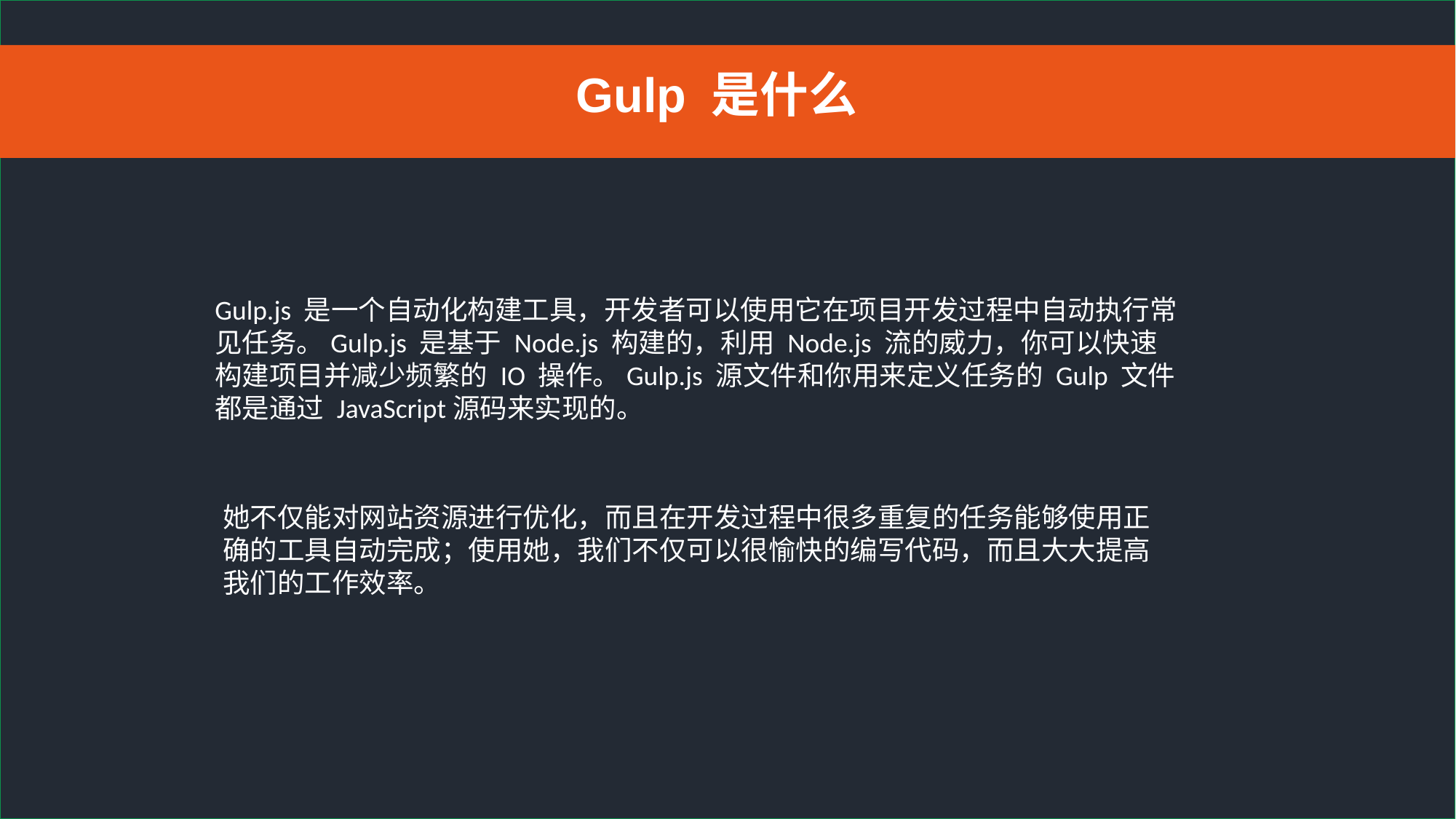

Gulp 是什么

Gulp.js 是一个自动化构建工具，开发者可以使用它在项目开发过程中自动执行常见任务。Gulp.js 是基于 Node.js 构建的，利用 Node.js 流的威力，你可以快速构建项目并减少频繁的 IO 操作。Gulp.js 源文件和你用来定义任务的 Gulp 文件都是通过 JavaScript源码来实现的。
她不仅能对网站资源进行优化，而且在开发过程中很多重复的任务能够使用正确的工具自动完成；使用她，我们不仅可以很愉快的编写代码，而且大大提高我们的工作效率。